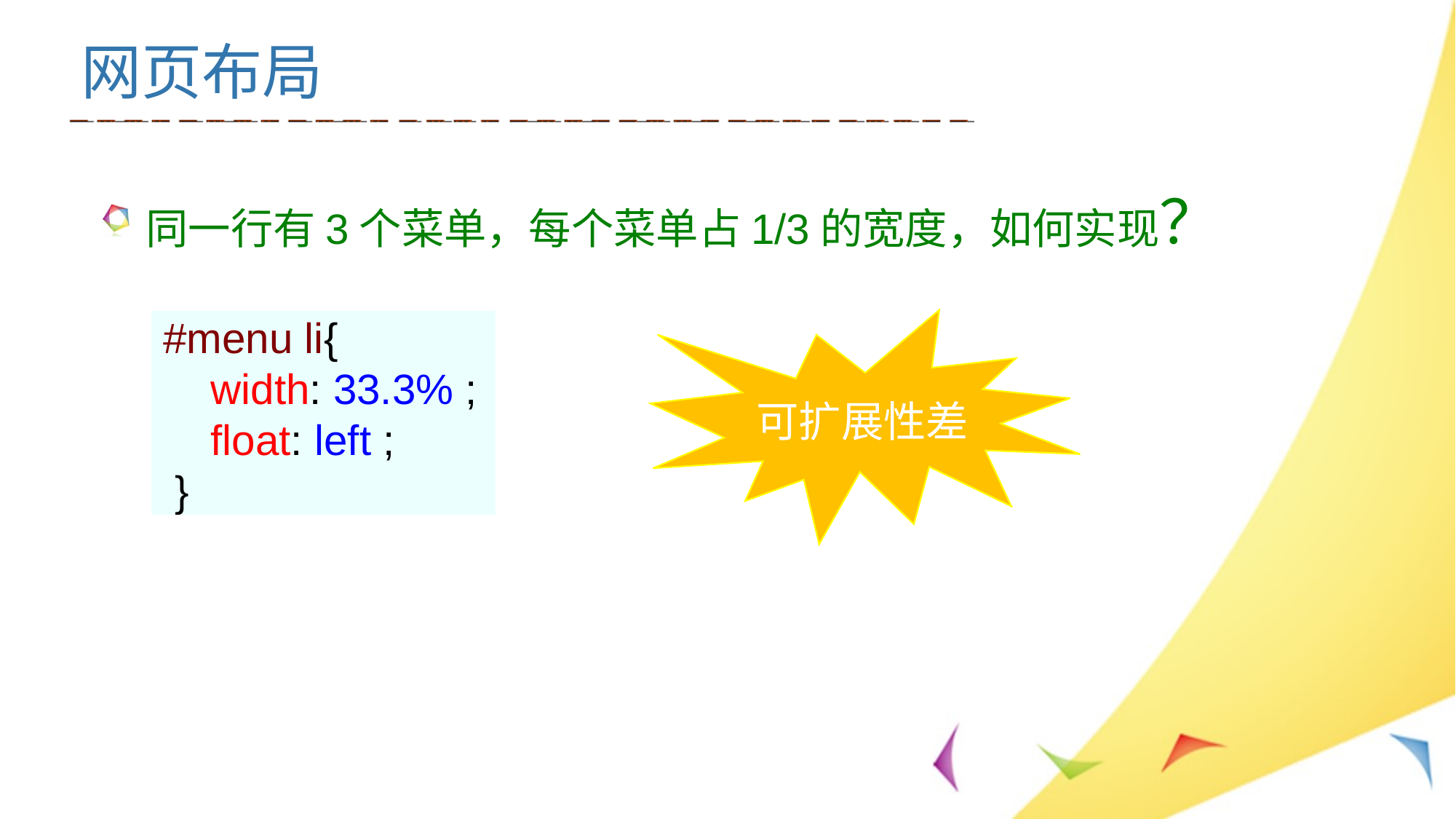

网页布局
同一行有3个菜单，每个菜单占1/3的宽度，如何实现？
 #menu li{
     width: 33.3% ;
     float: left ;
  }
可扩展性差